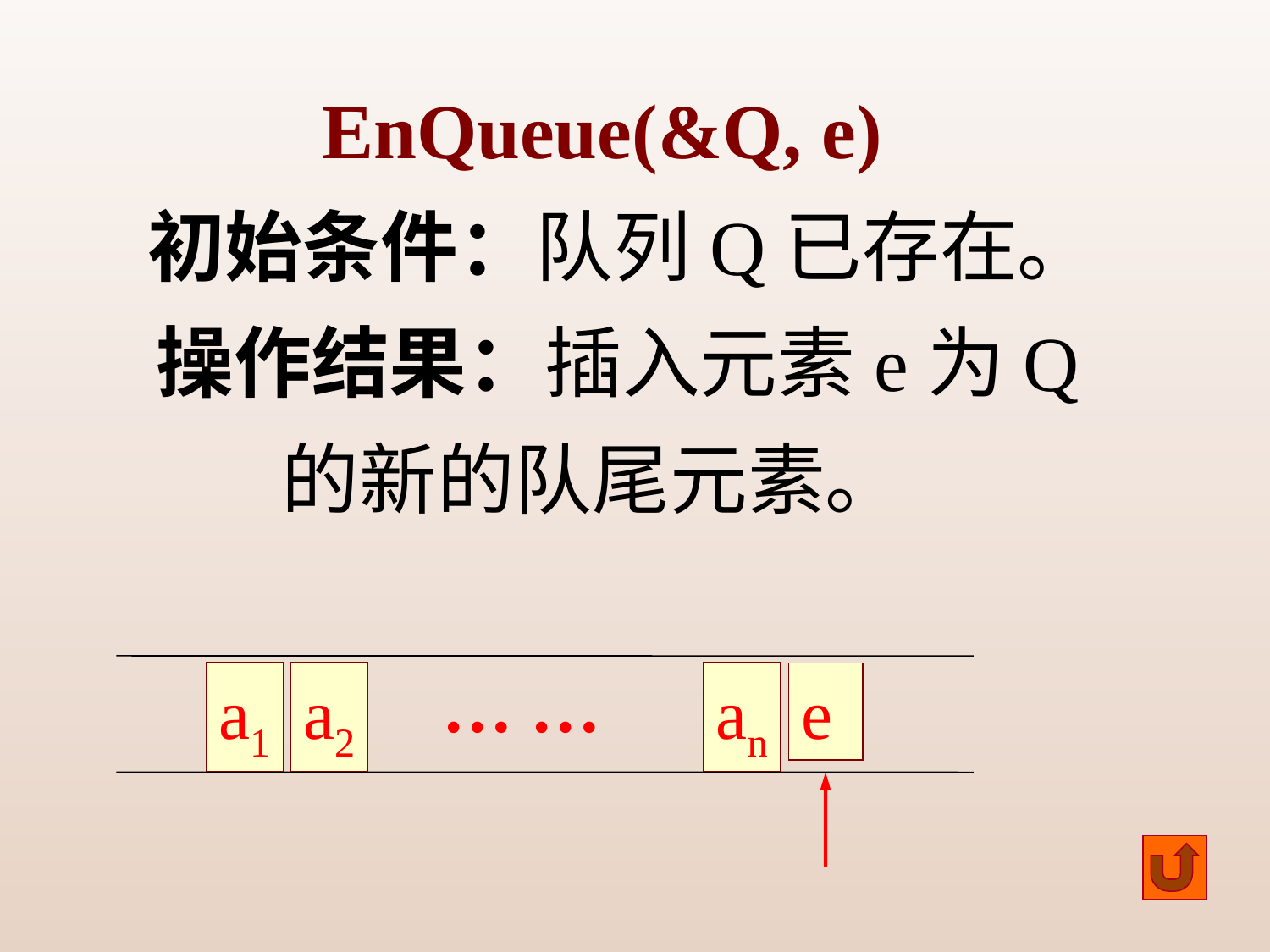

# EnQueue(&Q, e) 初始条件：队列Q已存在。 操作结果：插入元素e为Q的新的队尾元素。
… …

a1
a2
an
e